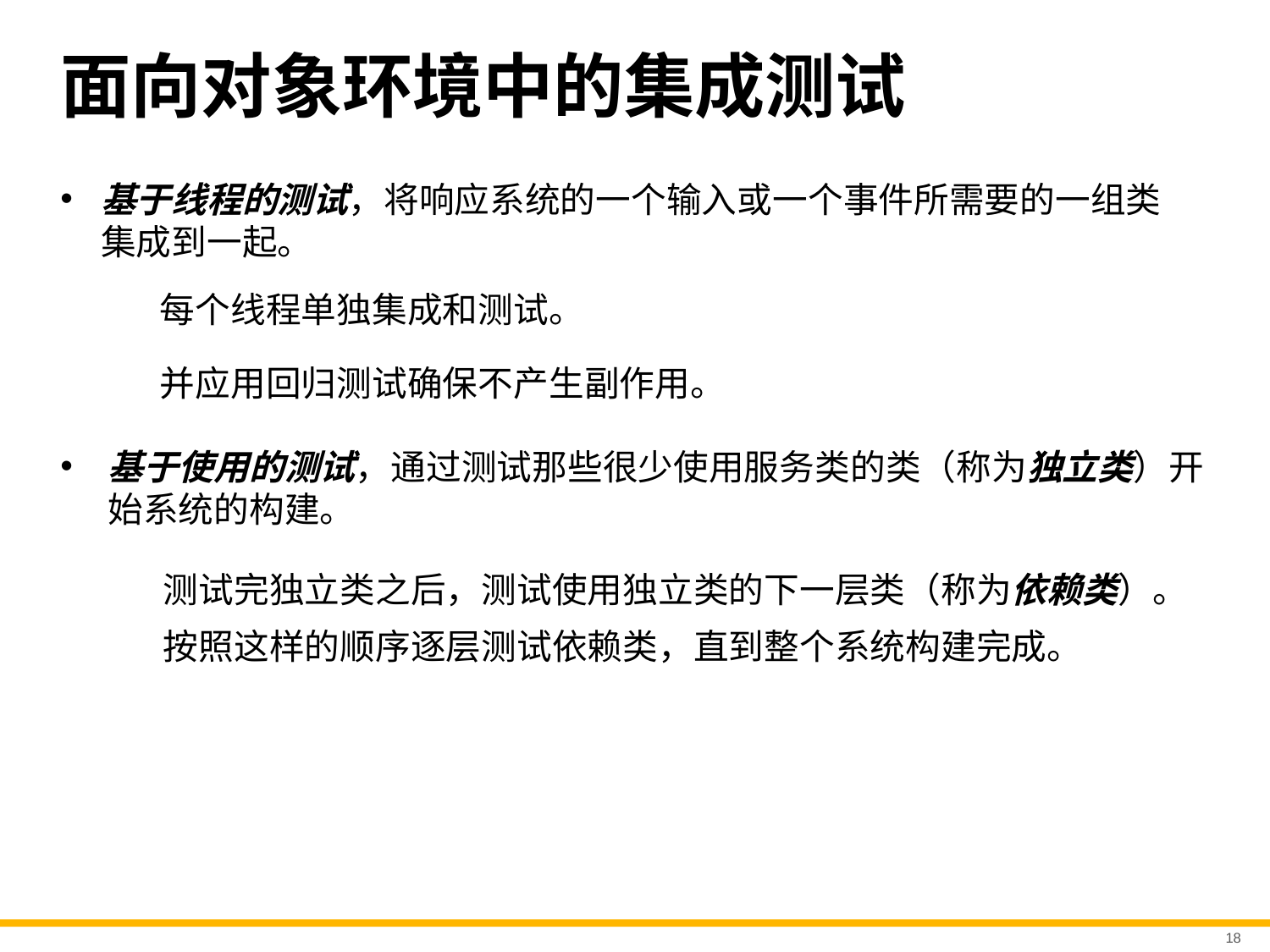

# 面向对象环境中的集成测试
基于线程的测试，将响应系统的一个输入或一个事件所需要的一组类集成到一起。
每个线程单独集成和测试。
并应用回归测试确保不产生副作用。
基于使用的测试，通过测试那些很少使用服务类的类（称为独立类）开始系统的构建。
测试完独立类之后，测试使用独立类的下一层类（称为依赖类）。
按照这样的顺序逐层测试依赖类，直到整个系统构建完成。
18